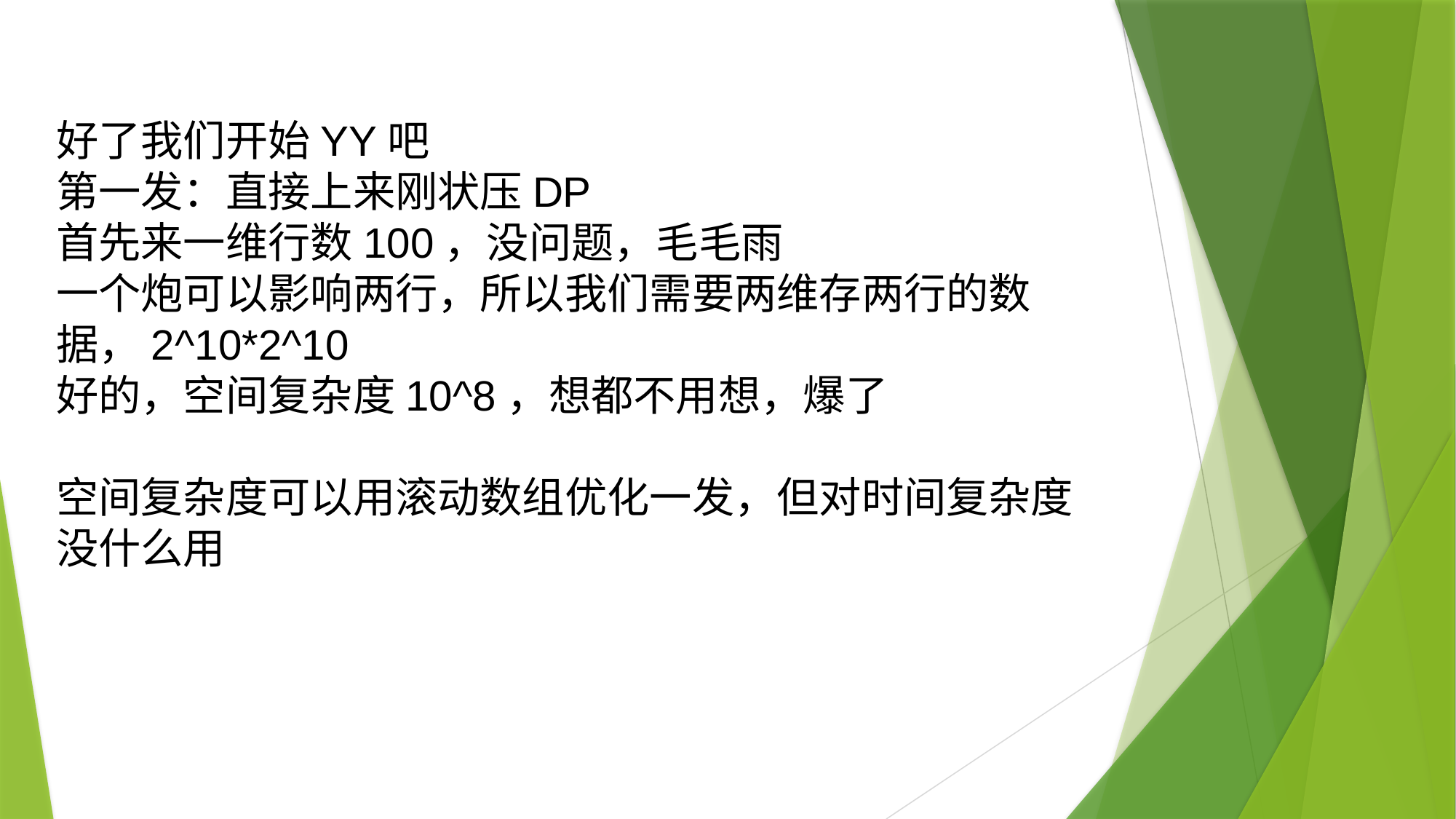

好了我们开始YY吧
第一发：直接上来刚状压DP
首先来一维行数100，没问题，毛毛雨
一个炮可以影响两行，所以我们需要两维存两行的数据，2^10*2^10
好的，空间复杂度10^8，想都不用想，爆了

空间复杂度可以用滚动数组优化一发，但对时间复杂度没什么用